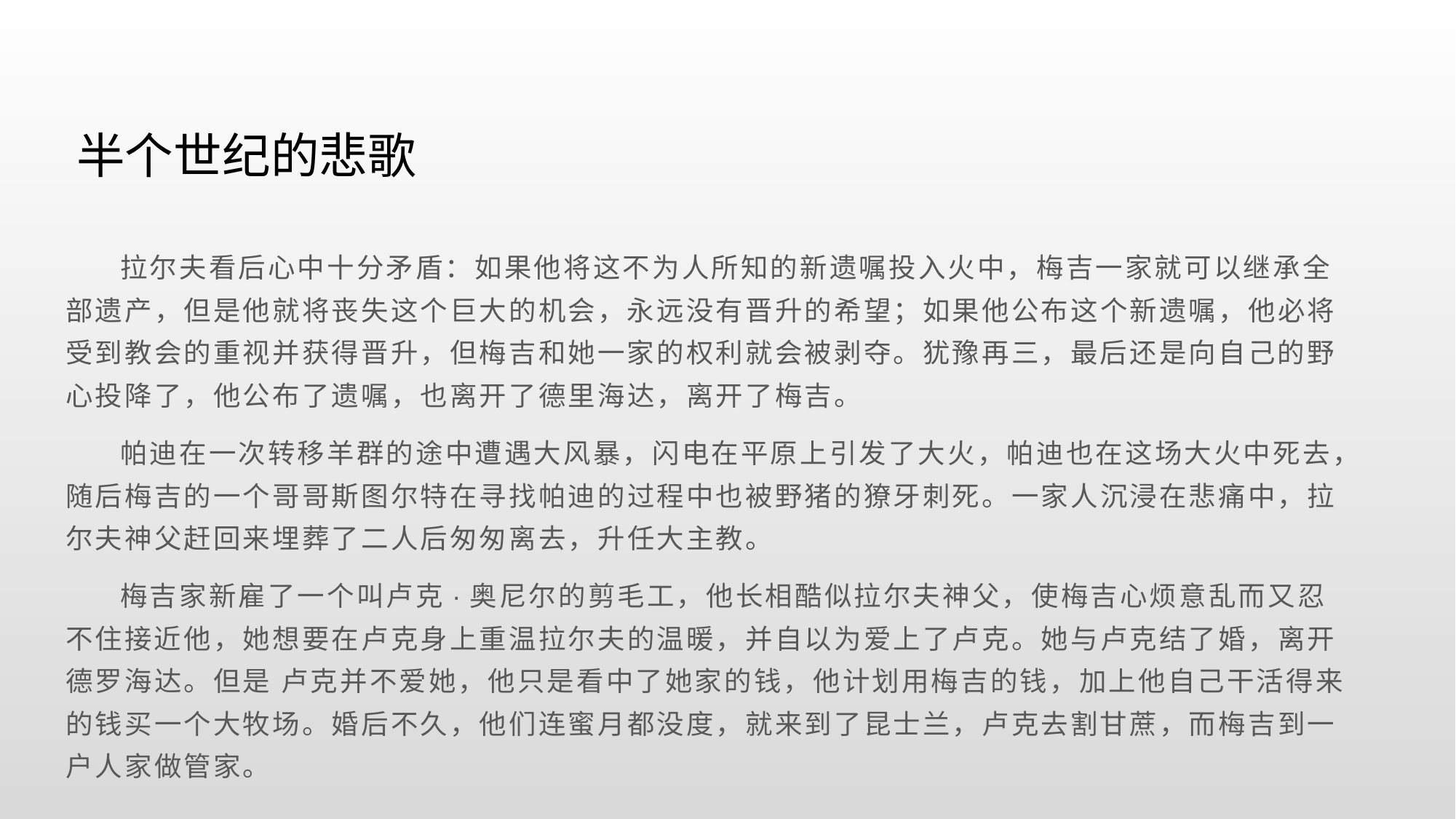

半个世纪的悲歌
拉尔夫看后心中十分矛盾：如果他将这不为人所知的新遗嘱投入火中，梅吉一家就可以继承全部遗产，但是他就将丧失这个巨大的机会，永远没有晋升的希望；如果他公布这个新遗嘱，他必将受到教会的重视并获得晋升，但梅吉和她一家的权利就会被剥夺。犹豫再三，最后还是向自己的野心投降了，他公布了遗嘱，也离开了德里海达，离开了梅吉。
帕迪在一次转移羊群的途中遭遇大风暴，闪电在平原上引发了大火，帕迪也在这场大火中死去，随后梅吉的一个哥哥斯图尔特在寻找帕迪的过程中也被野猪的獠牙刺死。一家人沉浸在悲痛中，拉尔夫神父赶回来埋葬了二人后匆匆离去，升任大主教。
梅吉家新雇了一个叫卢克·奥尼尔的剪毛工，他长相酷似拉尔夫神父，使梅吉心烦意乱而又忍不住接近他，她想要在卢克身上重温拉尔夫的温暖，并自以为爱上了卢克。她与卢克结了婚，离开德罗海达。但是 卢克并不爱她，他只是看中了她家的钱，他计划用梅吉的钱，加上他自己干活得来的钱买一个大牧场。婚后不久，他们连蜜月都没度，就来到了昆士兰，卢克去割甘蔗，而梅吉到一户人家做管家。